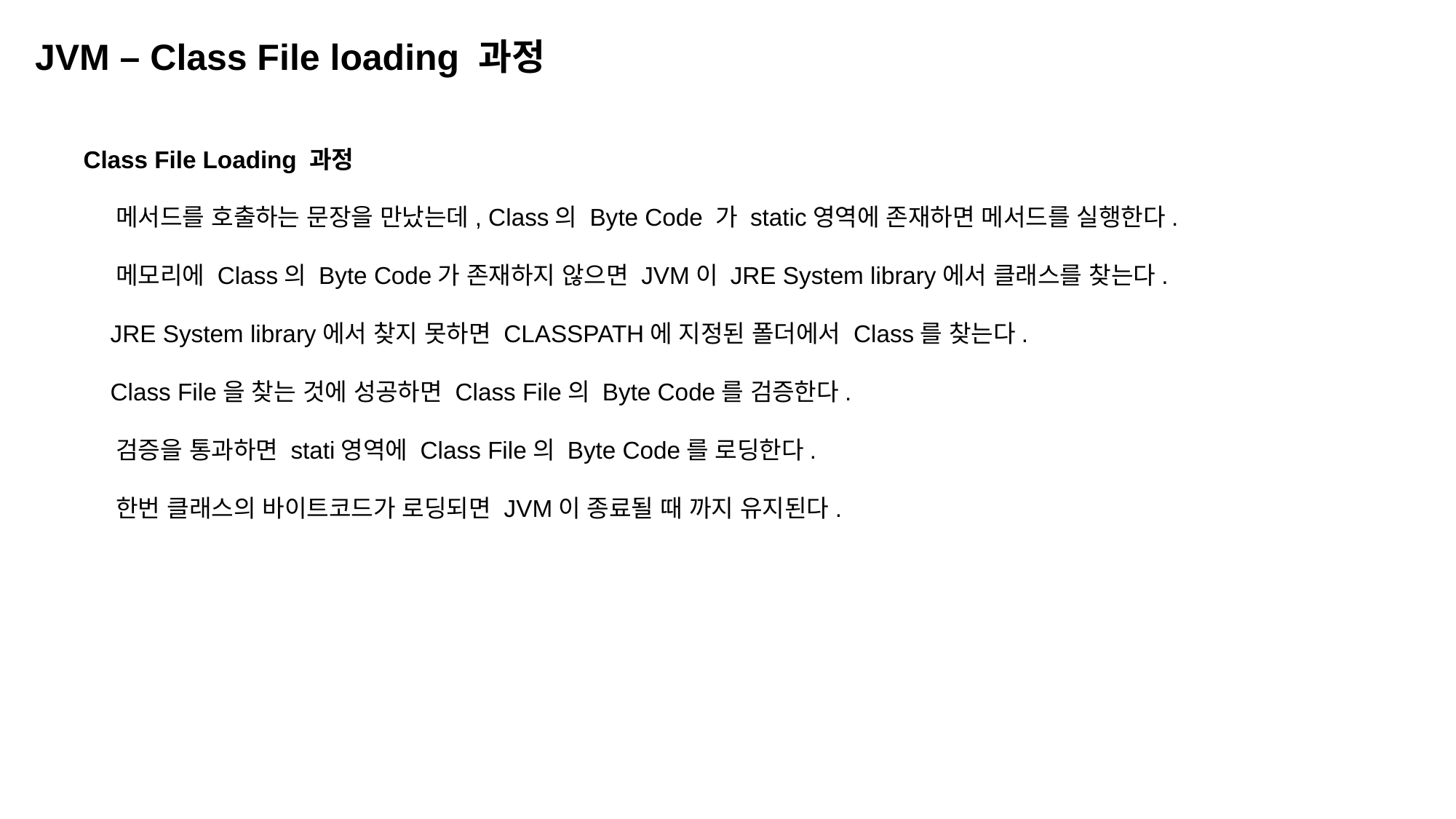

JVM – Class File loading 과정

Class File Loading 과정

    메서드를 호출하는 문장을 만났는데, Class의 Byte Code 가 static영역에 존재하면 메서드를 실행한다.

    메모리에 Class의 Byte Code가 존재하지 않으면 JVM이 JRE System library에서 클래스를 찾는다.

    JRE System library에서 찾지 못하면 CLASSPATH에 지정된 폴더에서 Class를 찾는다.

    Class File을 찾는 것에 성공하면 Class File의 Byte Code를 검증한다.

    검증을 통과하면 stati영역에 Class File의 Byte Code를 로딩한다.

    한번 클래스의 바이트코드가 로딩되면 JVM이 종료될 때 까지 유지된다.